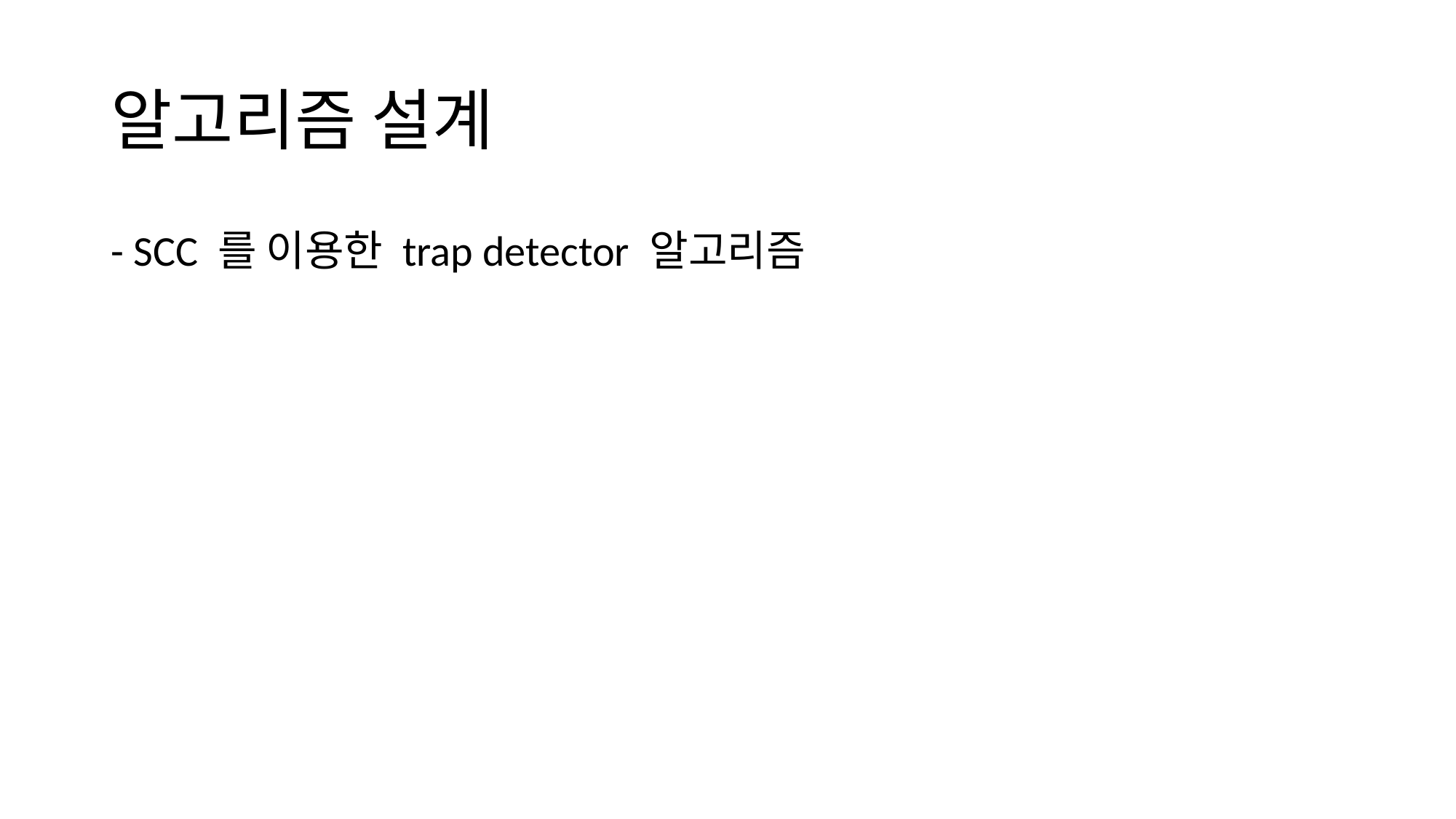

알고리즘 설계
- SCC 를 이용한 trap detector 알고리즘